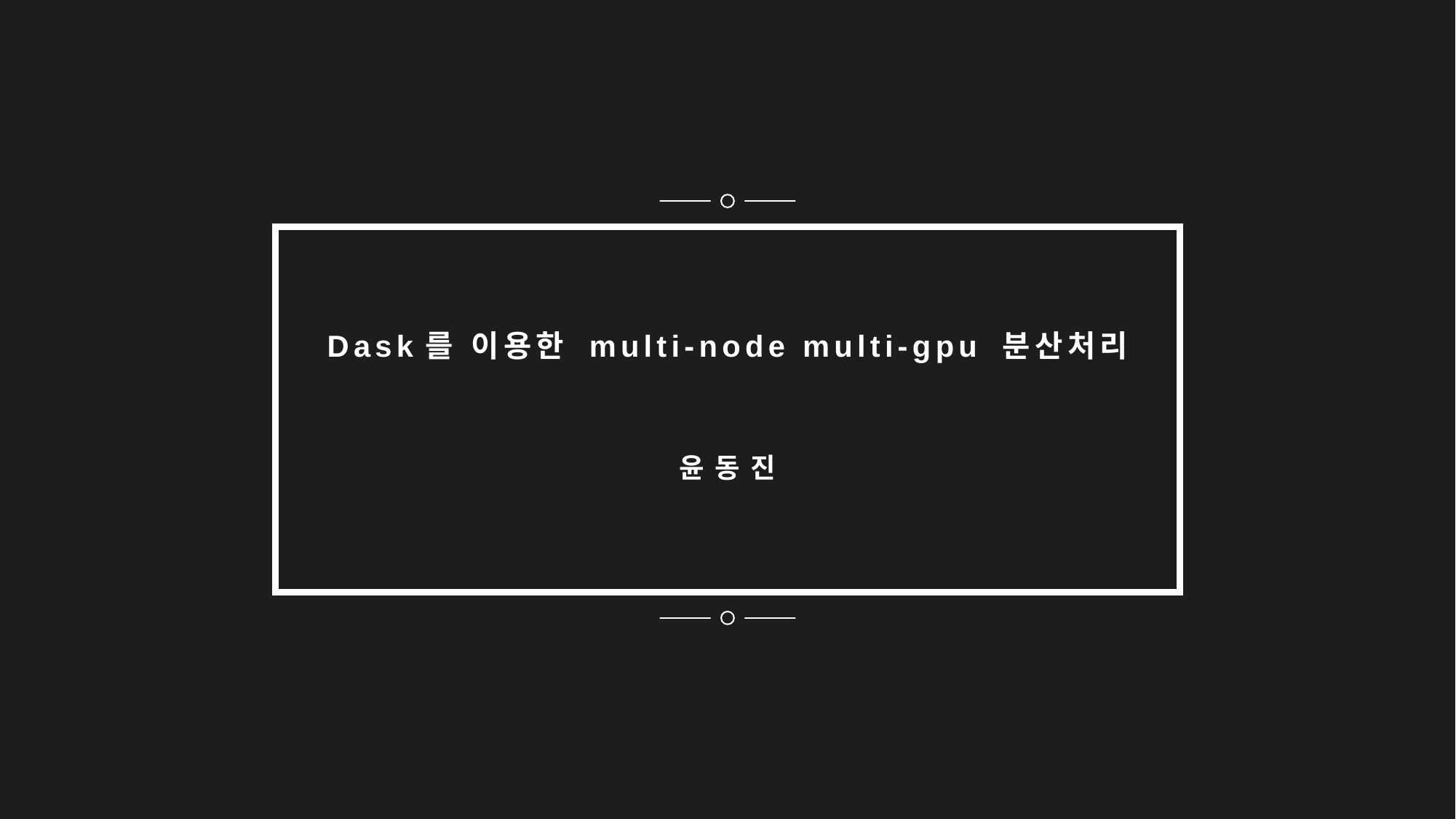

Dask를 이용한 multi-node multi-gpu 분산처리
윤 동 진